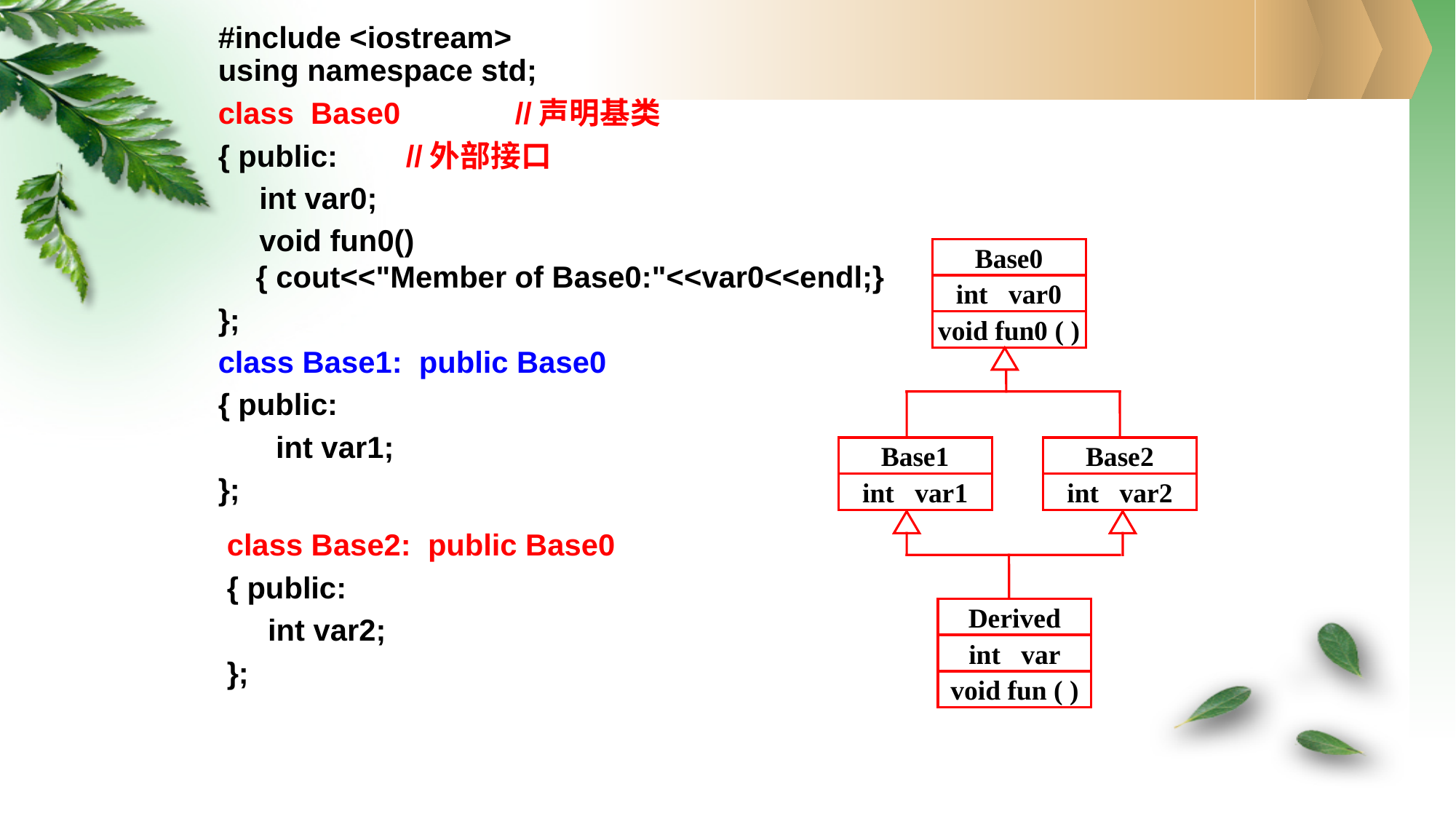

#include <iostream>
using namespace std;
class  Base0	　//声明基类
{ public:	　//外部接口
	int var0;
	void fun0()
　{ cout<<"Member of Base0:"<<var0<<endl;}
};
class Base1:  public Base0
{ public:
	  int var1;
};
Base0
int   var0
void fun0 ( )

Base1
Base2
int   var1
int   var2

Derived
int   var
void fun ( )
class Base2:  public Base0
{ public:
	int var2;
};